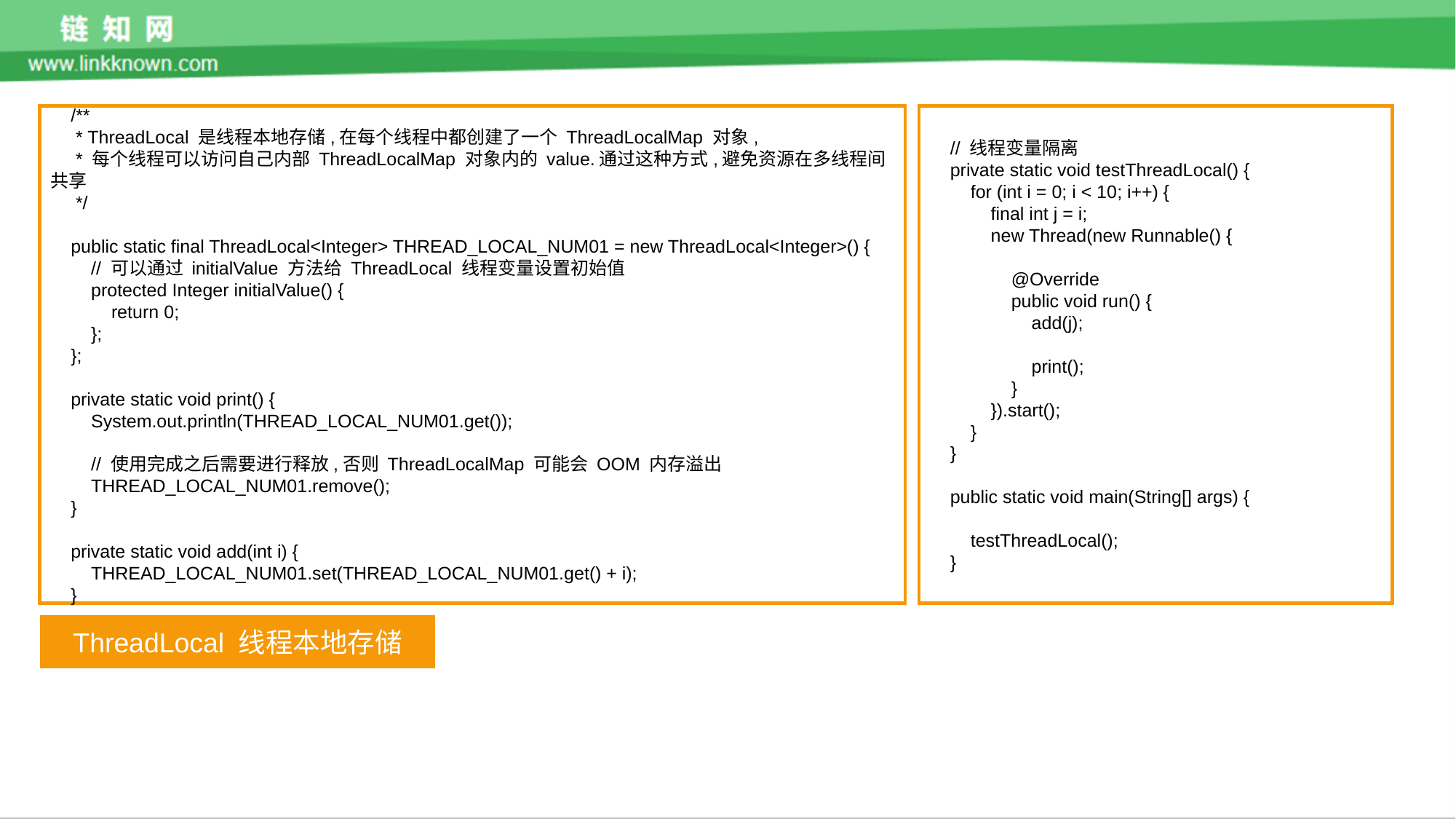

/**
     * ThreadLocal 是线程本地存储,在每个线程中都创建了一个 ThreadLocalMap 对象,
     * 每个线程可以访问自己内部 ThreadLocalMap 对象内的 value.通过这种方式,避免资源在多线程间共享
     */

    public static final ThreadLocal<Integer> THREAD_LOCAL_NUM01 = new ThreadLocal<Integer>() {
        // 可以通过 initialValue 方法给 ThreadLocal 线程变量设置初始值
        protected Integer initialValue() {
            return 0;
        };
    };

    private static void print() {
        System.out.println(THREAD_LOCAL_NUM01.get());

        // 使用完成之后需要进行释放,否则 ThreadLocalMap 可能会 OOM 内存溢出
        THREAD_LOCAL_NUM01.remove();
    }

    private static void add(int i) {
        THREAD_LOCAL_NUM01.set(THREAD_LOCAL_NUM01.get() + i);
    }
    // 线程变量隔离
    private static void testThreadLocal() {
        for (int i = 0; i < 10; i++) {
            final int j = i;
            new Thread(new Runnable() {

                @Override
                public void run() {
                    add(j);

                    print();
                }
            }).start();
        }
    }

    public static void main(String[] args) {

        testThreadLocal();
    }
ThreadLocal 线程本地存储